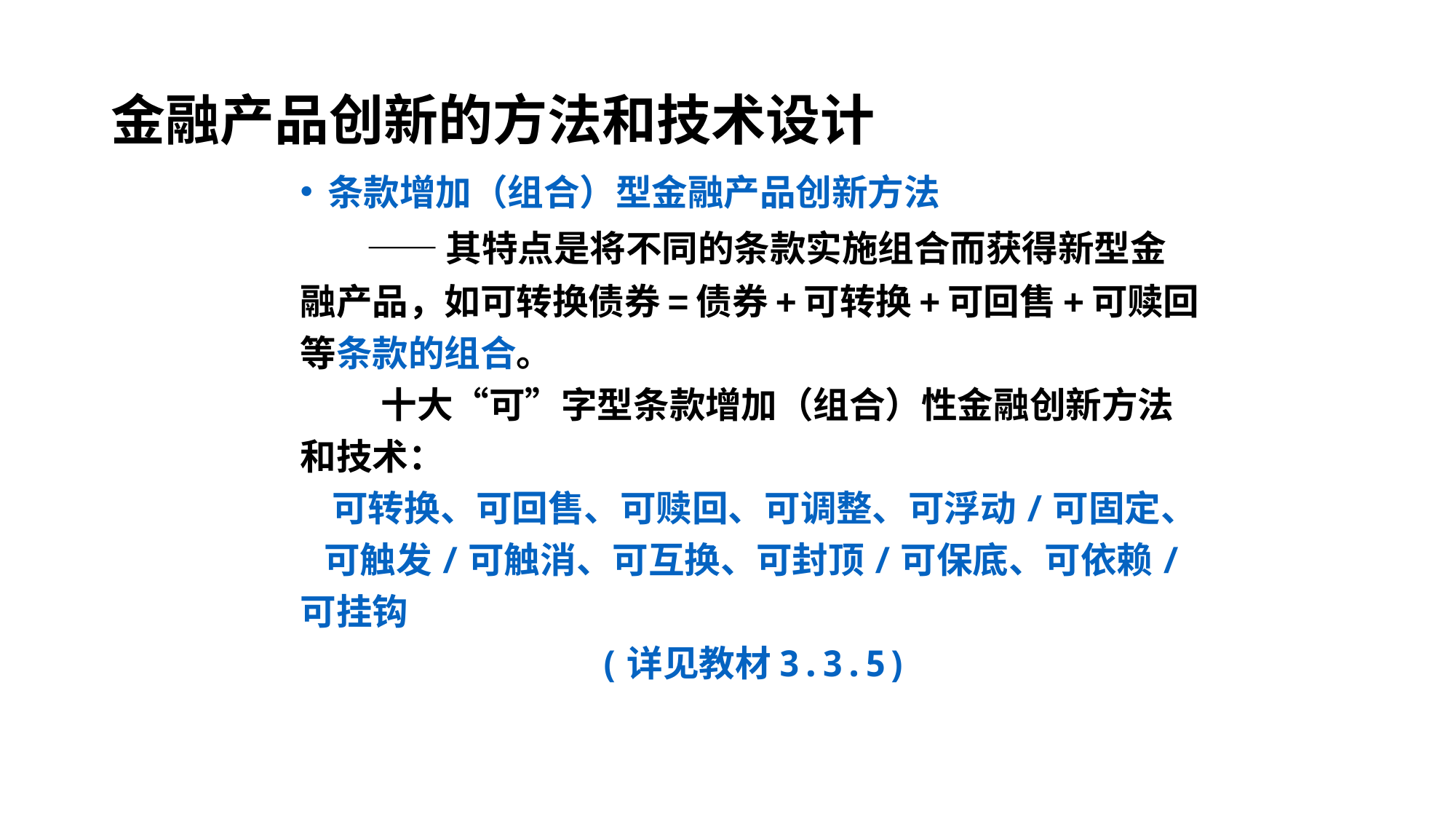

金融产品创新的方法和技术设计
条款增加（组合）型金融产品创新方法
       ——其特点是将不同的条款实施组合而获得新型金
融产品，如可转换债券=债券+可转换+可回售+可赎回
等条款的组合。
         十大“可”字型条款增加（组合）性金融创新方法
和技术：
   可转换、可回售、可赎回、可调整、可浮动/可固定、
  可触发/可触消、可互换、可封顶/可保底、可依赖/
可挂钩
(详见教材3.3.5)